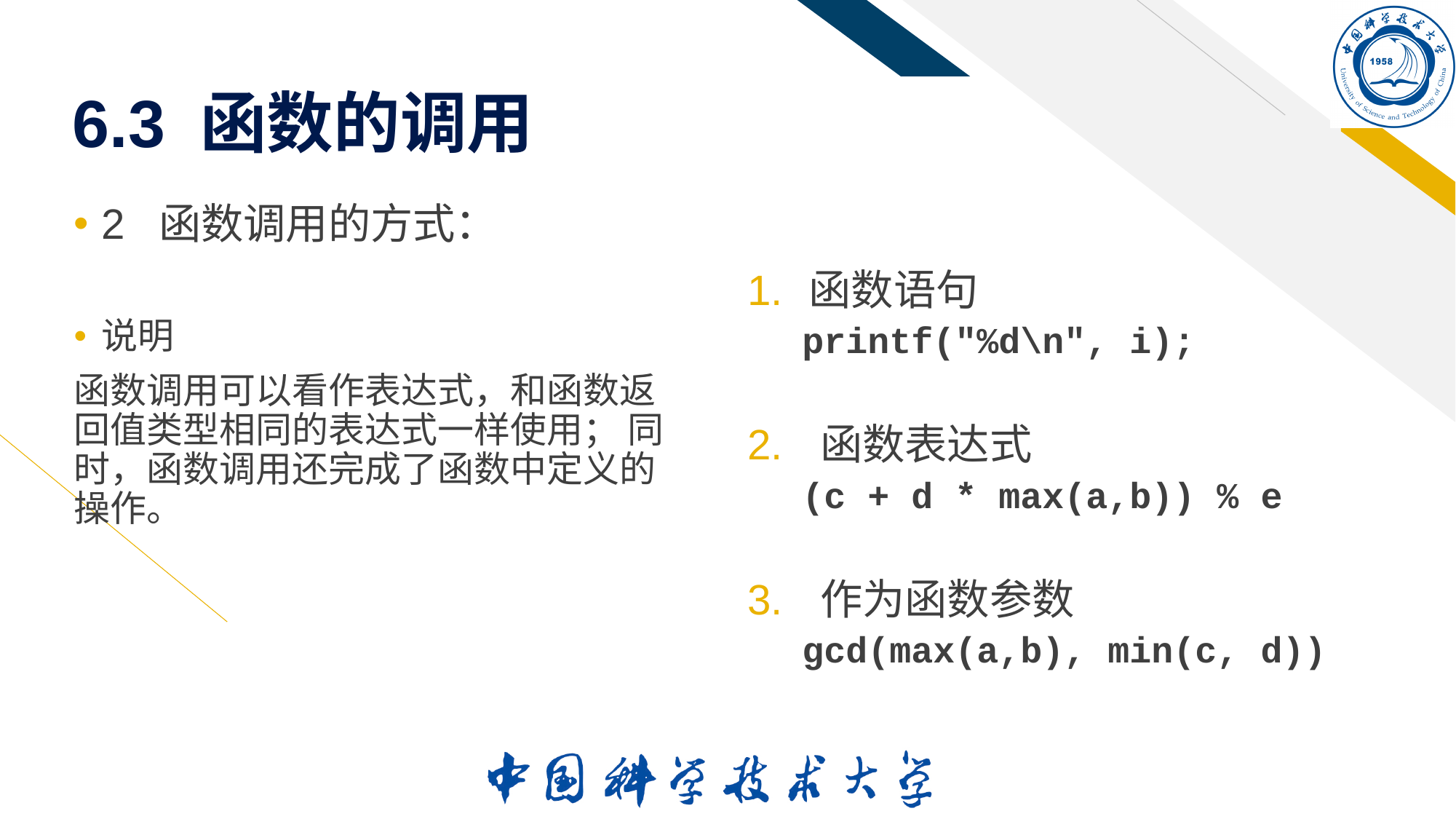

# 6.3 函数的调用
2  函数调用的方式：

说明
函数调用可以看作表达式，和函数返回值类型相同的表达式一样使用； 同时，函数调用还完成了函数中定义的操作。

函数语句
printf("%d\n", i);

函数表达式
(c + d * max(a,b)) % e

作为函数参数
gcd(max(a,b), min(c, d))